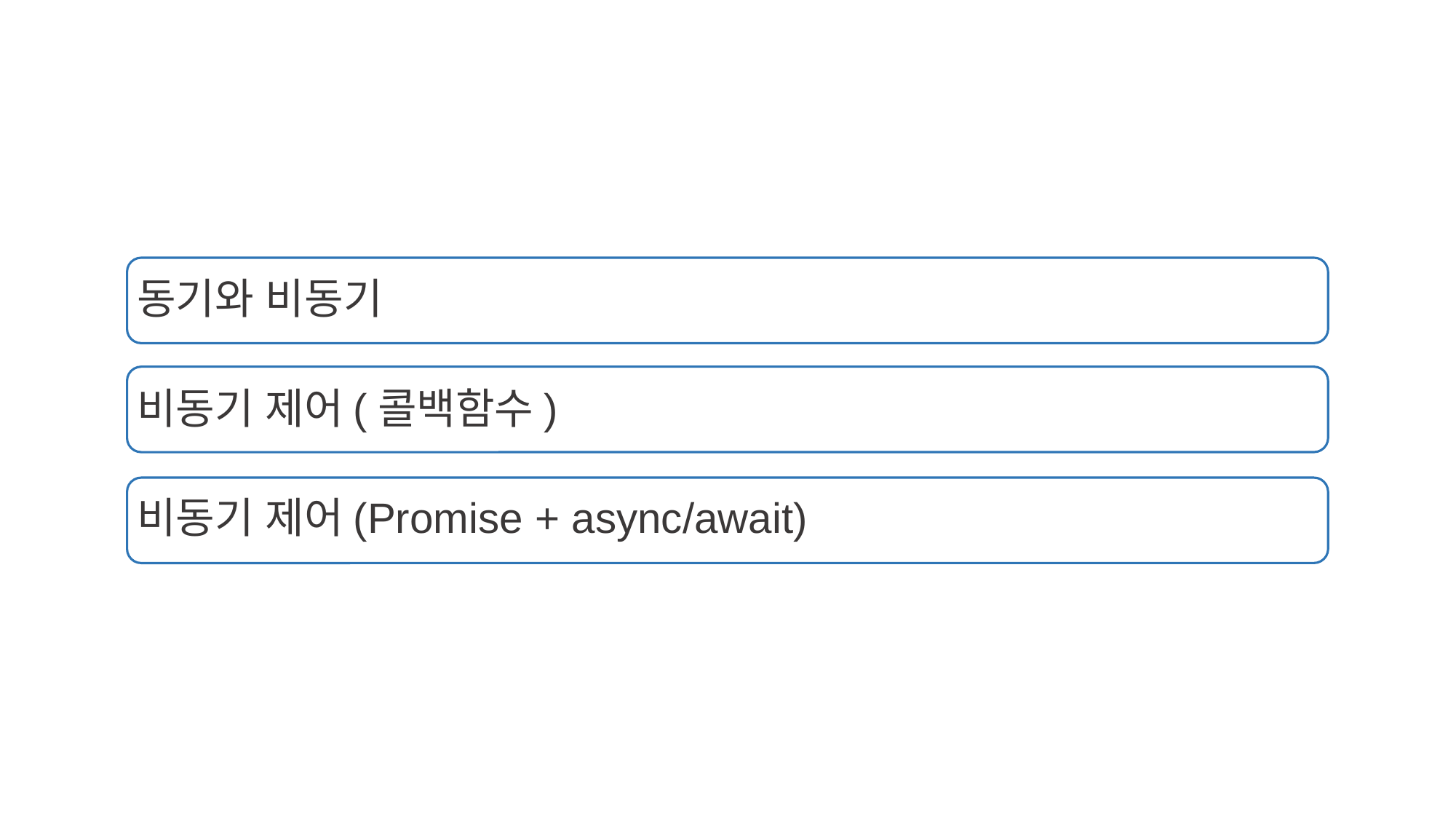

동기와 비동기
비동기 제어(콜백함수)
비동기 제어(Promise + async/await)